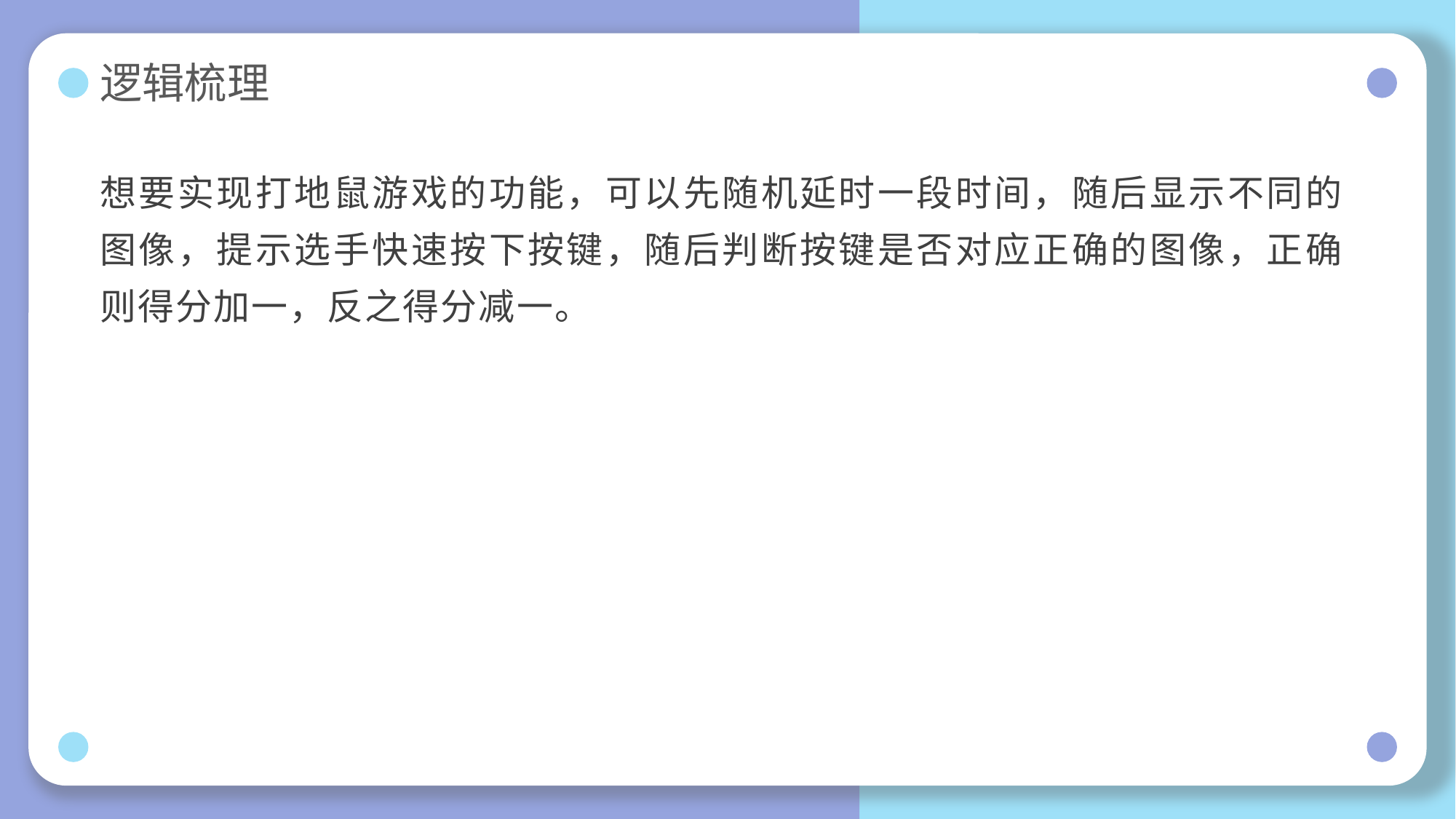

# 逻辑梳理
想要实现打地鼠游戏的功能，可以先随机延时一段时间，随后显示不同的图像，提示选手快速按下按键，随后判断按键是否对应正确的图像，正确则得分加一，反之得分减一。